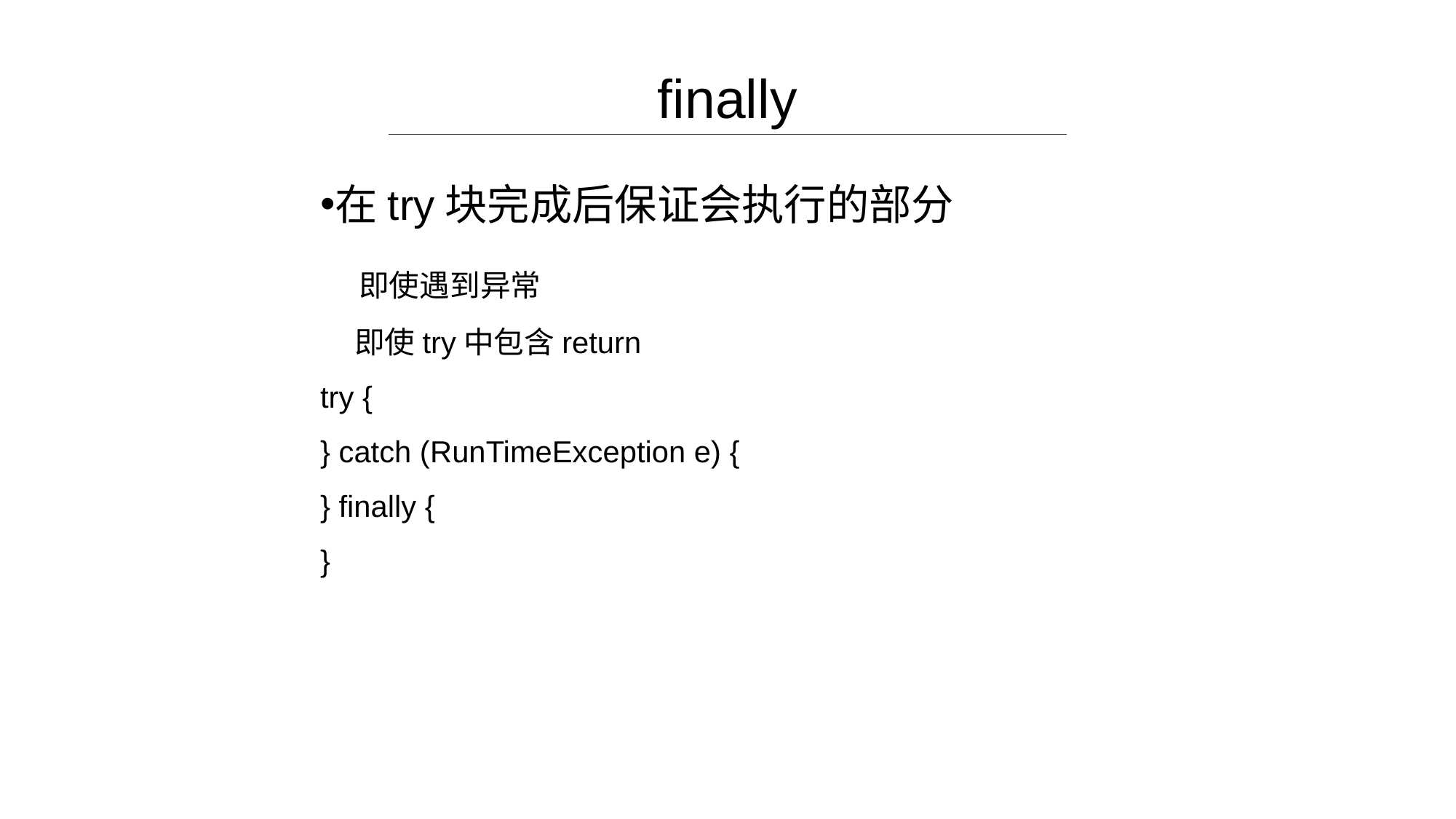

finally
在try块完成后保证会执行的部分
   即使遇到异常
    即使try中包含return
try {
} catch (RunTimeException e) {
} finally {
}